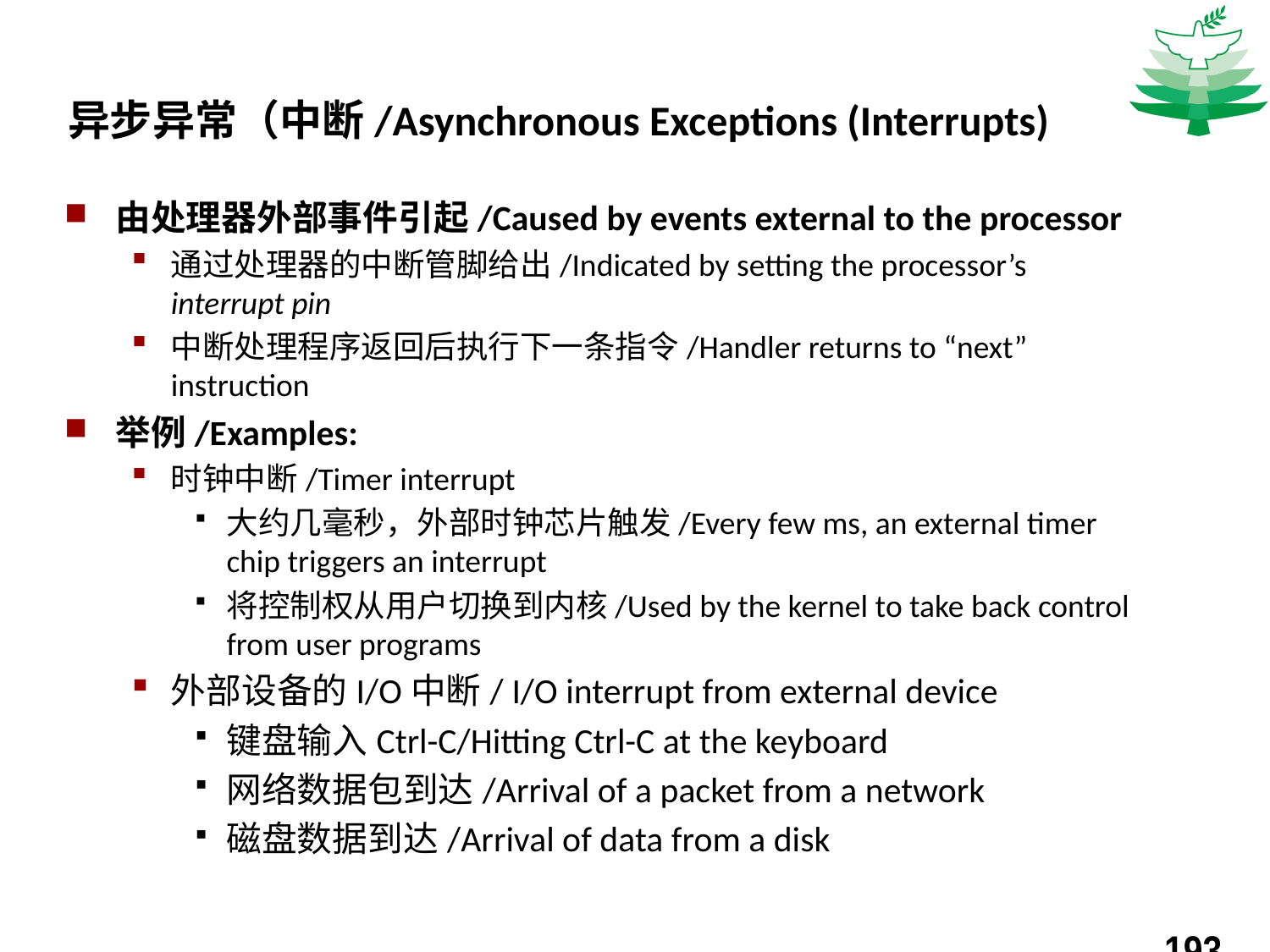

# 异步异常（中断/Asynchronous Exceptions (Interrupts)
由处理器外部事件引起/Caused by events external to the processor
通过处理器的中断管脚给出/Indicated by setting the processor’s interrupt pin
中断处理程序返回后执行下一条指令/Handler returns to “next” instruction
举例/Examples:
时钟中断/Timer interrupt
大约几毫秒，外部时钟芯片触发/Every few ms, an external timer chip triggers an interrupt
将控制权从用户切换到内核/Used by the kernel to take back control from user programs
外部设备的I/O中断/ I/O interrupt from external device
键盘输入Ctrl-C/Hitting Ctrl-C at the keyboard
网络数据包到达/Arrival of a packet from a network
磁盘数据到达/Arrival of data from a disk